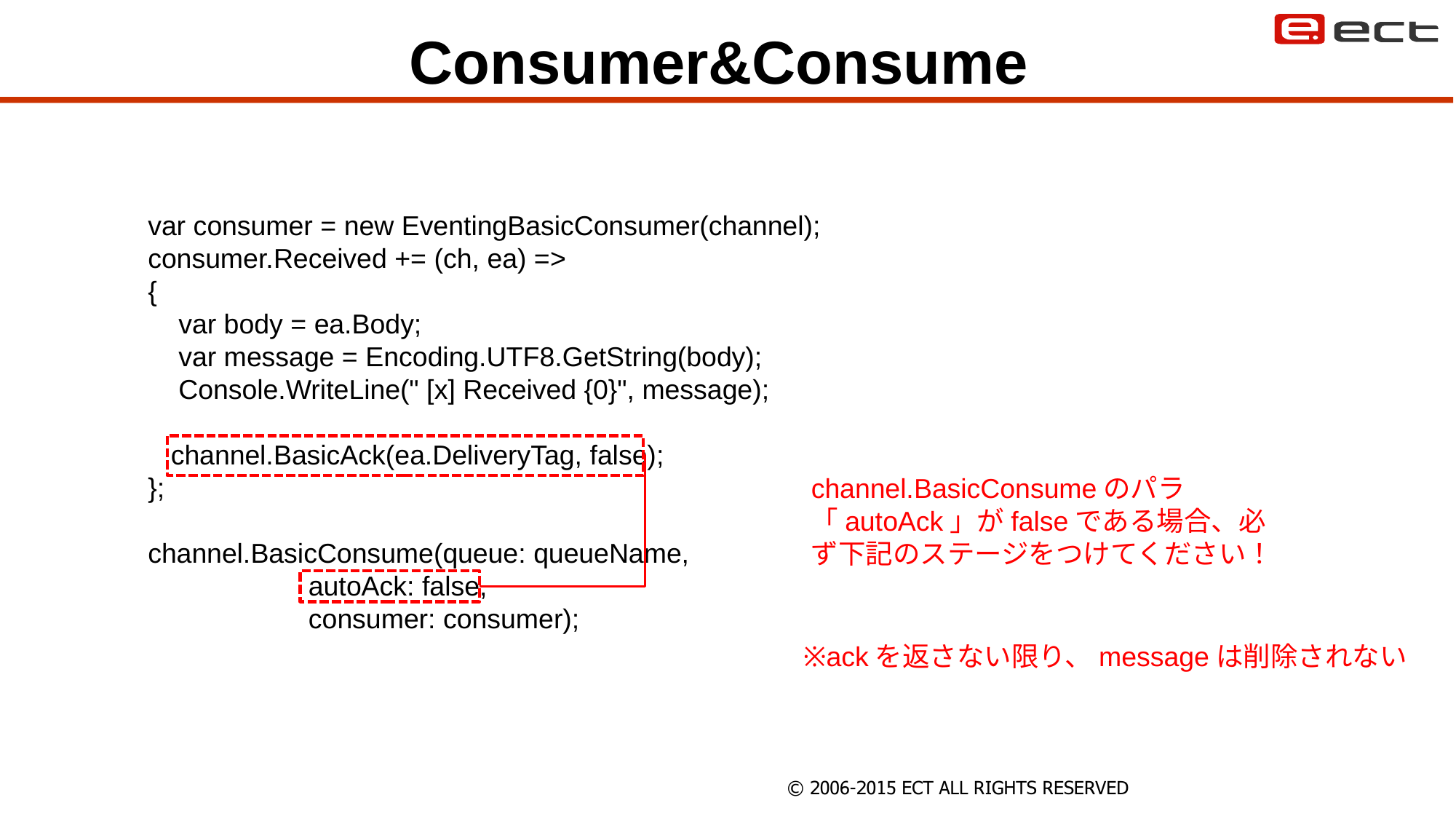

# Consumer&Consume
 var consumer = new EventingBasicConsumer(channel);
 consumer.Received += (ch, ea) =>
 {
     var body = ea.Body;
     var message = Encoding.UTF8.GetString(body);
     Console.WriteLine(" [x] Received {0}", message);

    channel.BasicAck(ea.DeliveryTag, false);
 };

 channel.BasicConsume(queue: queueName,
                      autoAck: false,
                      consumer: consumer);

channel.BasicConsumeのパラ「autoAck」がfalseである場合、必ず下記のステージをつけてください！

※ackを返さない限り、messageは削除されない